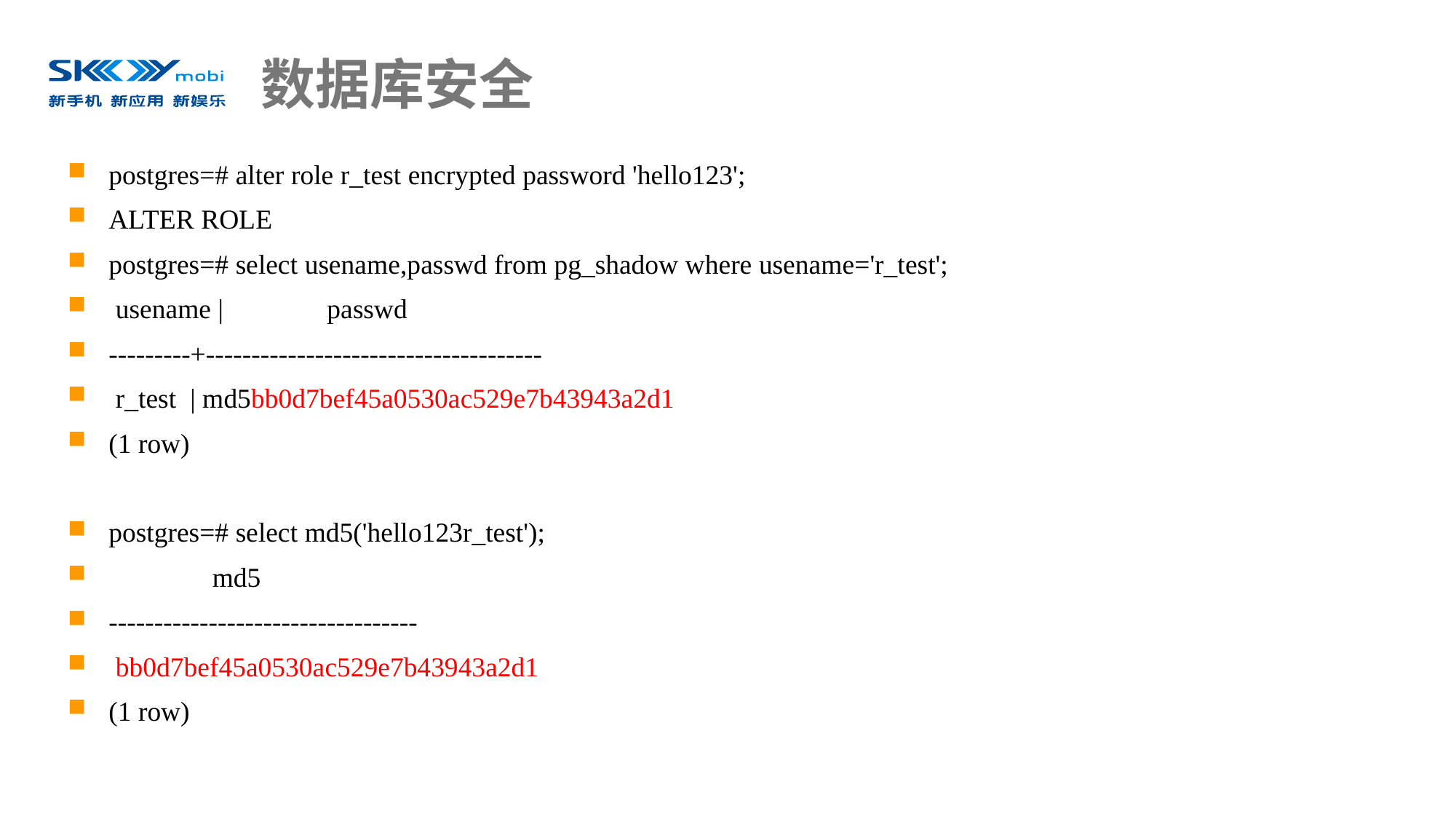

# 数据库安全
postgres=# alter role r_test encrypted password 'hello123';
ALTER ROLE
postgres=# select usename,passwd from pg_shadow where usename='r_test';
 usename |               passwd
---------+-------------------------------------
 r_test  | md5bb0d7bef45a0530ac529e7b43943a2d1
(1 row)

postgres=# select md5('hello123r_test');
               md5
----------------------------------
 bb0d7bef45a0530ac529e7b43943a2d1
(1 row)